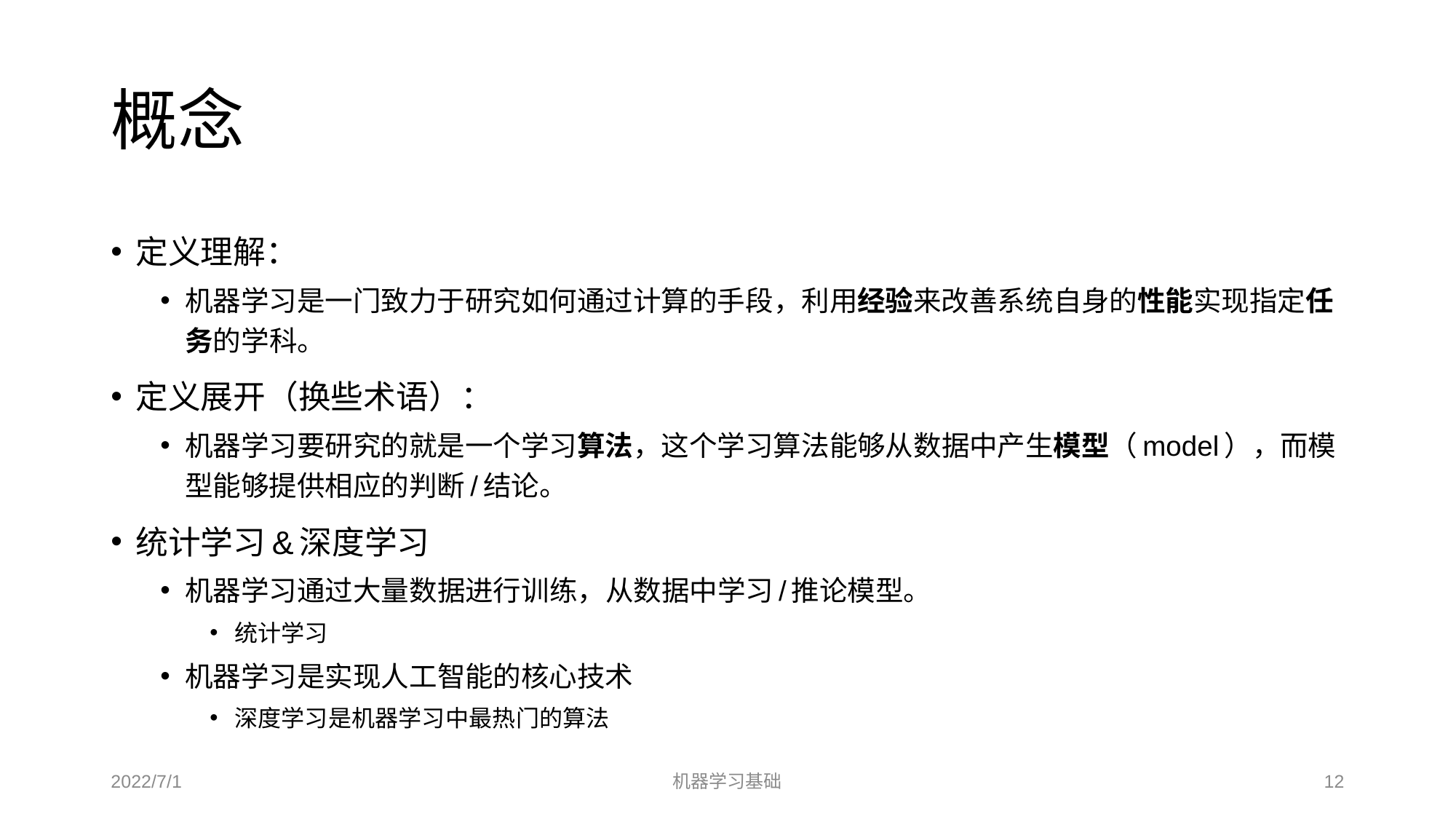

# 概念
定义理解：
机器学习是一门致力于研究如何通过计算的手段，利用经验来改善系统自身的性能实现指定任务的学科。
定义展开（换些术语）：
机器学习要研究的就是一个学习算法，这个学习算法能够从数据中产生模型（model），而模型能够提供相应的判断/结论。
统计学习&深度学习
机器学习通过大量数据进行训练，从数据中学习/推论模型。
统计学习
机器学习是实现人工智能的核心技术
深度学习是机器学习中最热门的算法
2022/7/1
机器学习基础
12